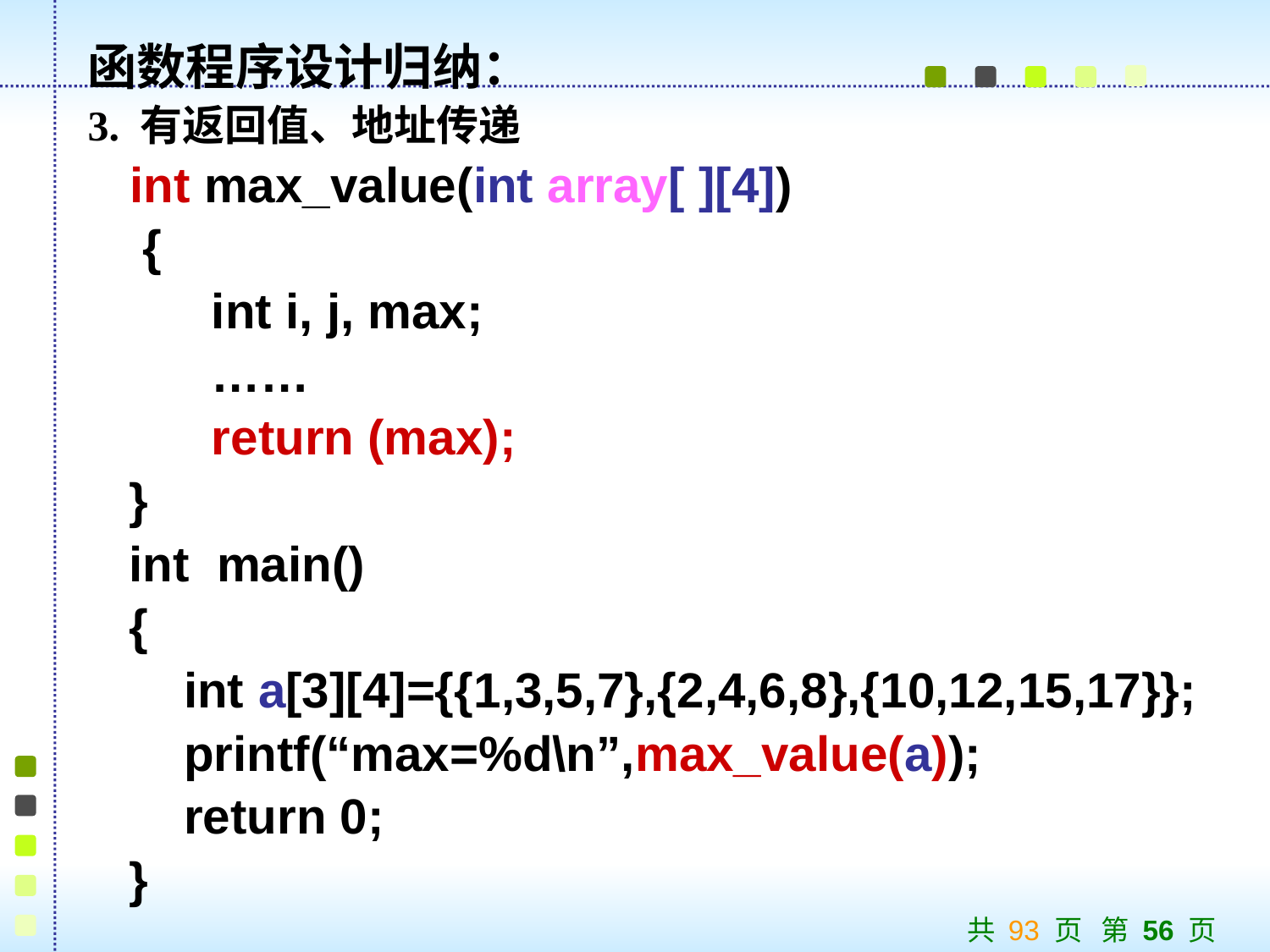

函数程序设计归纳：
3. 有返回值、地址传递
    int max_value(int array[ ][4])
    {
         int i, j, max;
         ……
         return (max);
   }
   int  main()
   {
       int a[3][4]={{1,3,5,7},{2,4,6,8},{10,12,15,17}};
       printf(“max=%d\n”,max_value(a));
       return 0;
   }
共 93 页   第 56 页